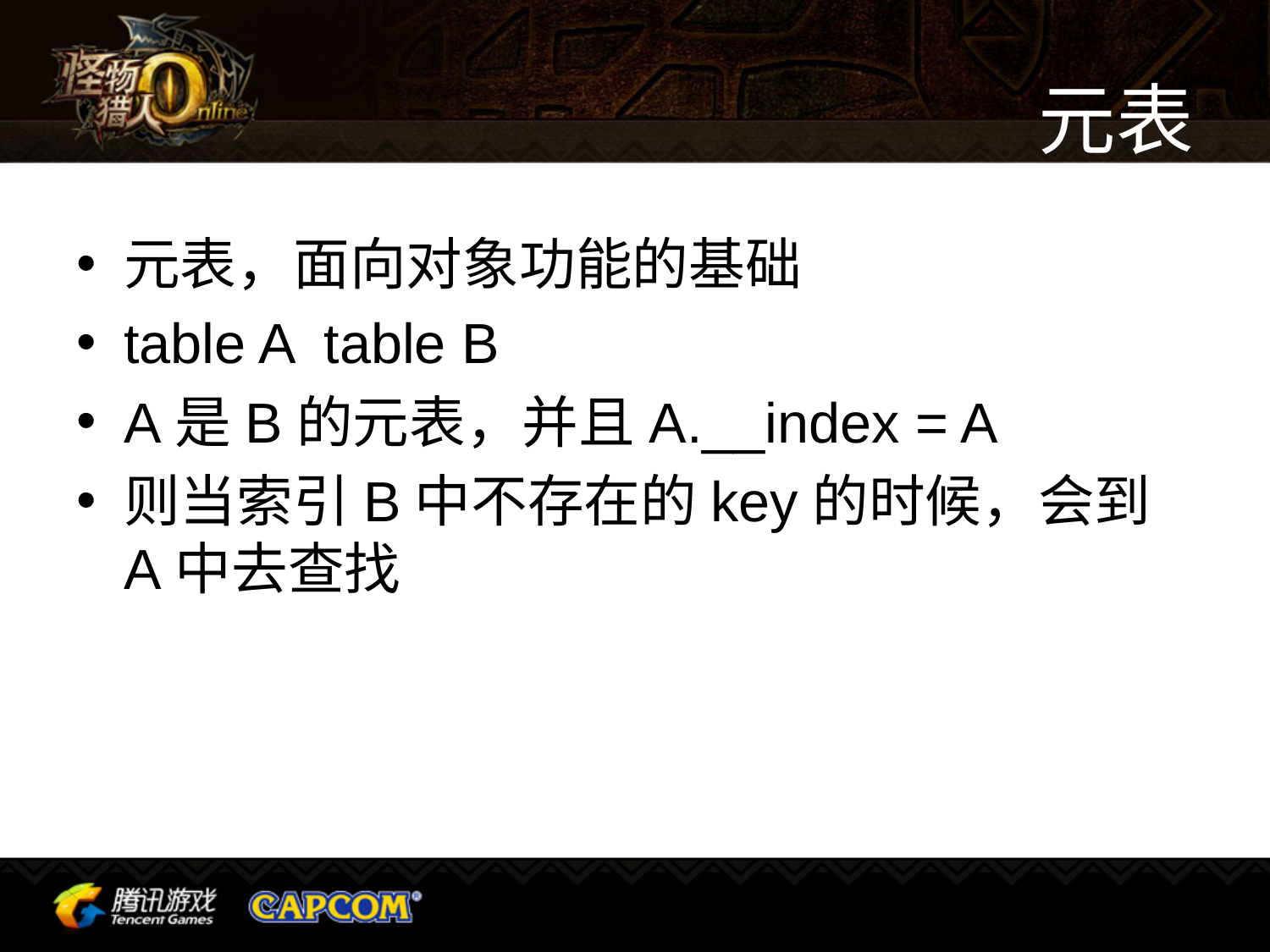

# 元表
元表，面向对象功能的基础
table A  table B
A是B的元表，并且A.__index = A
则当索引B中不存在的key的时候，会到A中去查找